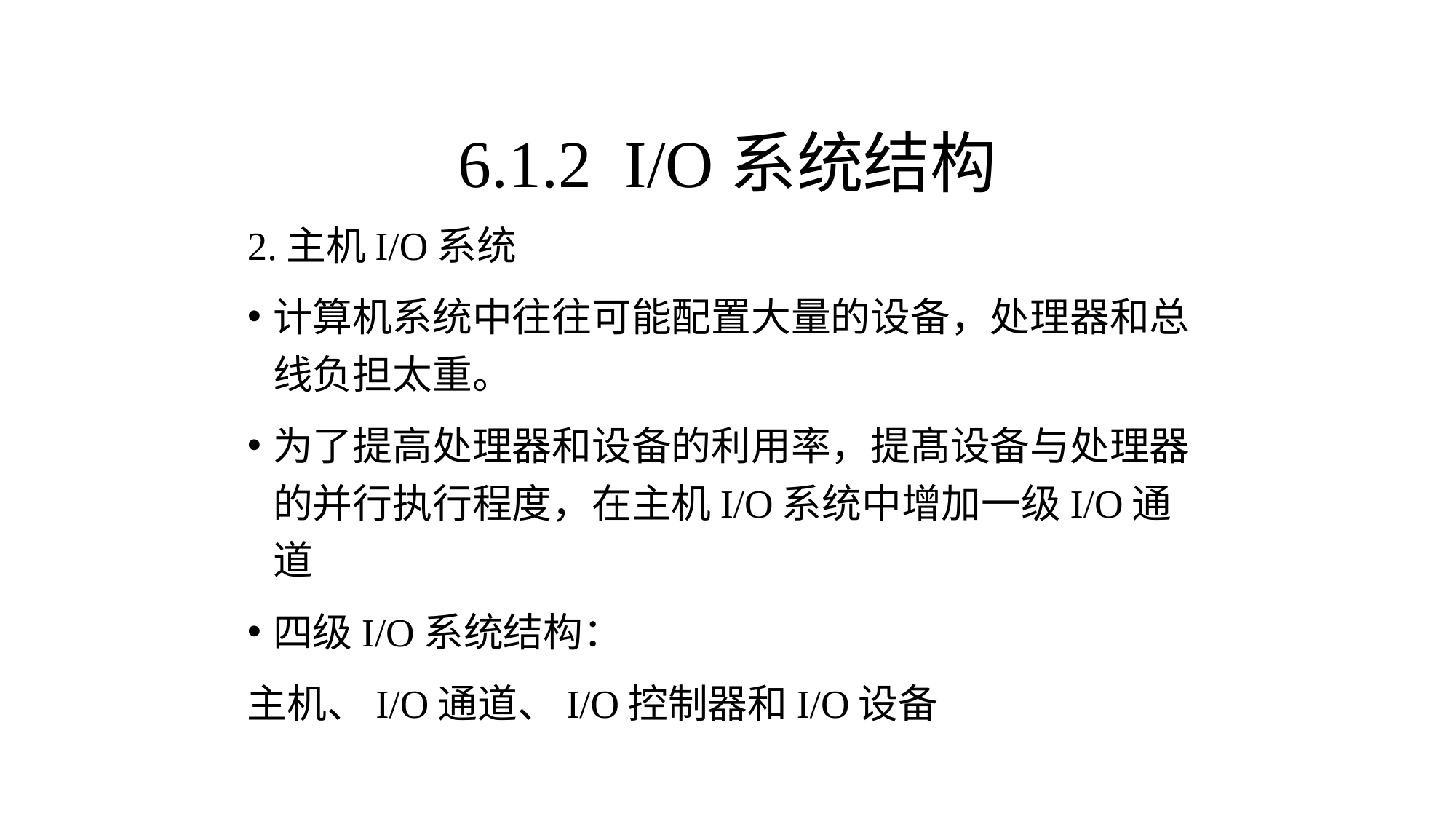

6.1.2  I/O系统结构
2.主机I/O系统
计算机系统中往往可能配置大量的设备，处理器和总线负担太重。
为了提高处理器和设备的利用率，提髙设备与处理器的并行执行程度，在主机I/O系统中增加一级I/O通道
四级I/O系统结构：
主机、I/O通道、I/O控制器和I/O设备

5